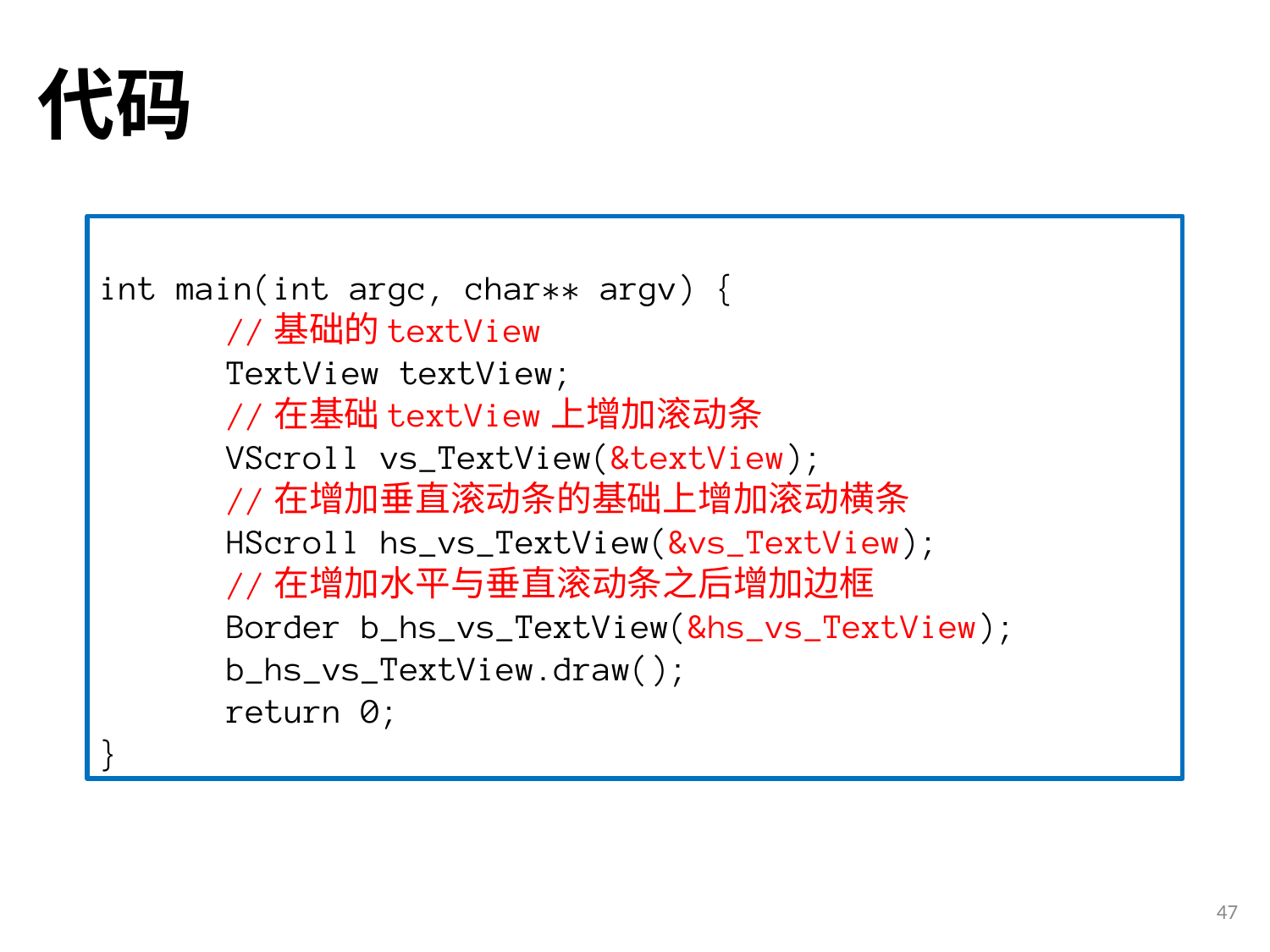

# 代码

int main(int argc, char** argv) {
	//基础的textView
	TextView textView;
	//在基础textView上增加滚动条
	VScroll vs_TextView(&textView);
	//在增加垂直滚动条的基础上增加滚动横条
	HScroll hs_vs_TextView(&vs_TextView);
	//在增加水平与垂直滚动条之后增加边框
	Border b_hs_vs_TextView(&hs_vs_TextView);
	b_hs_vs_TextView.draw();
	return 0;
}
47